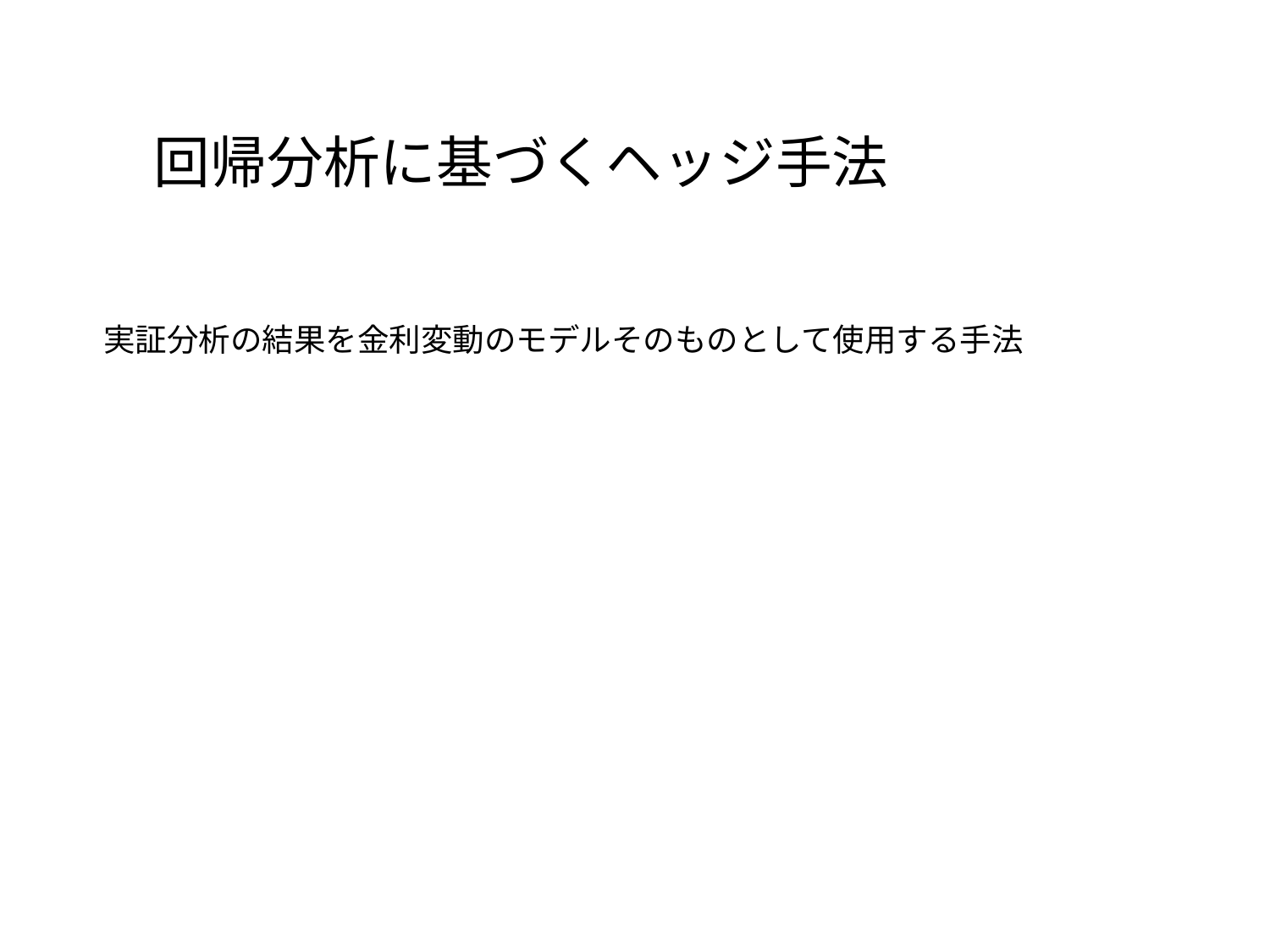

回帰分析に基づくヘッジ手法
実証分析の結果を金利変動のモデルそのものとして使用する手法